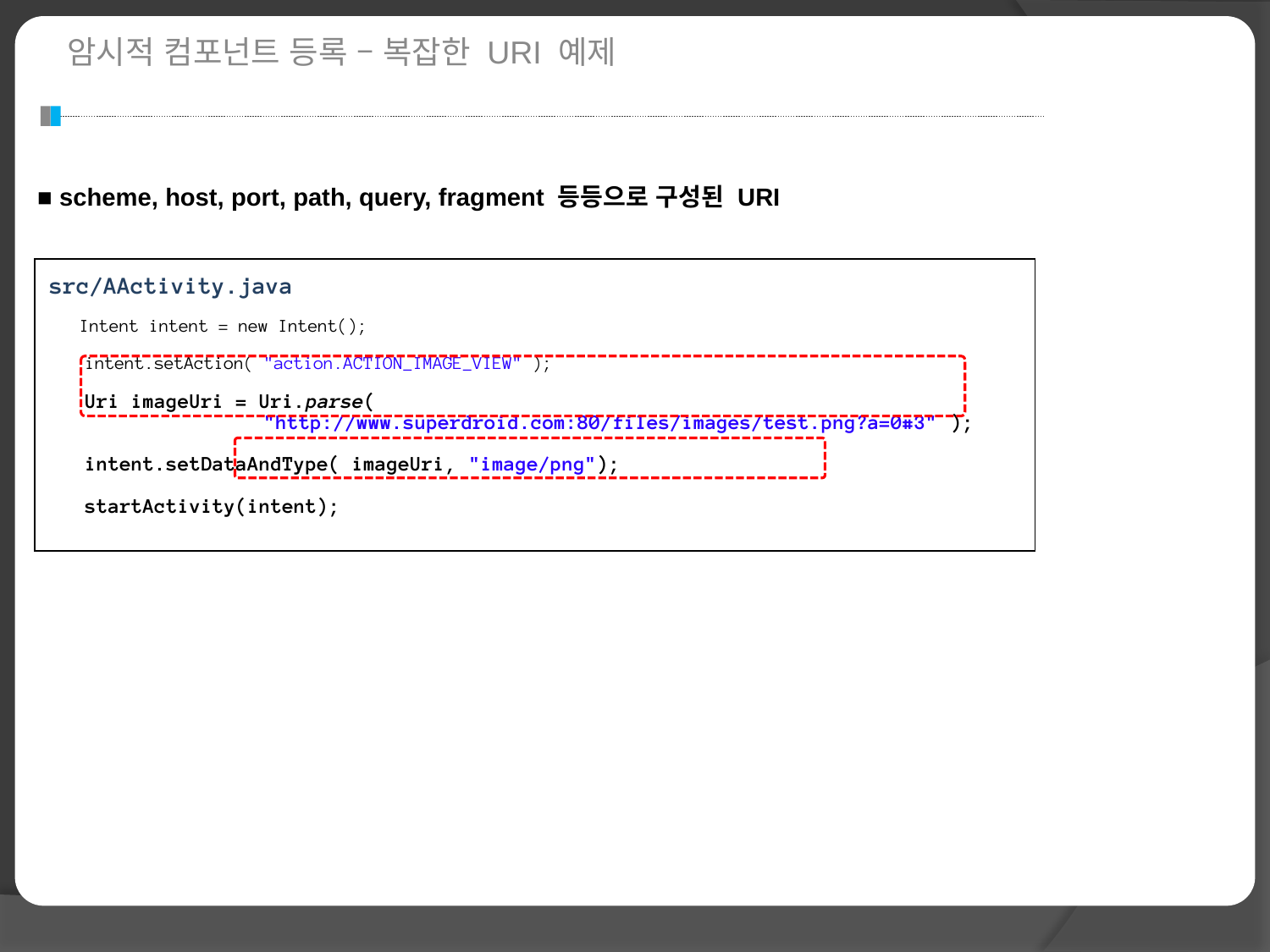

암시적 컴포넌트 등록 – 복잡한 URI 예제

■ scheme, host, port, path, query, fragment 등등으로 구성된 URI
| src/AActivity.java ... Intent intent = new Intent(); intent.setAction( "action.ACTION\_IMAGE\_VIEW" ); Uri imageUri = Uri.parse( "http://www.superdroid.com:80/files/images/test.png?a=0#3" ); intent.setDataAndType( imageUri, "image/png"); startActivity(intent); ... |
| --- |